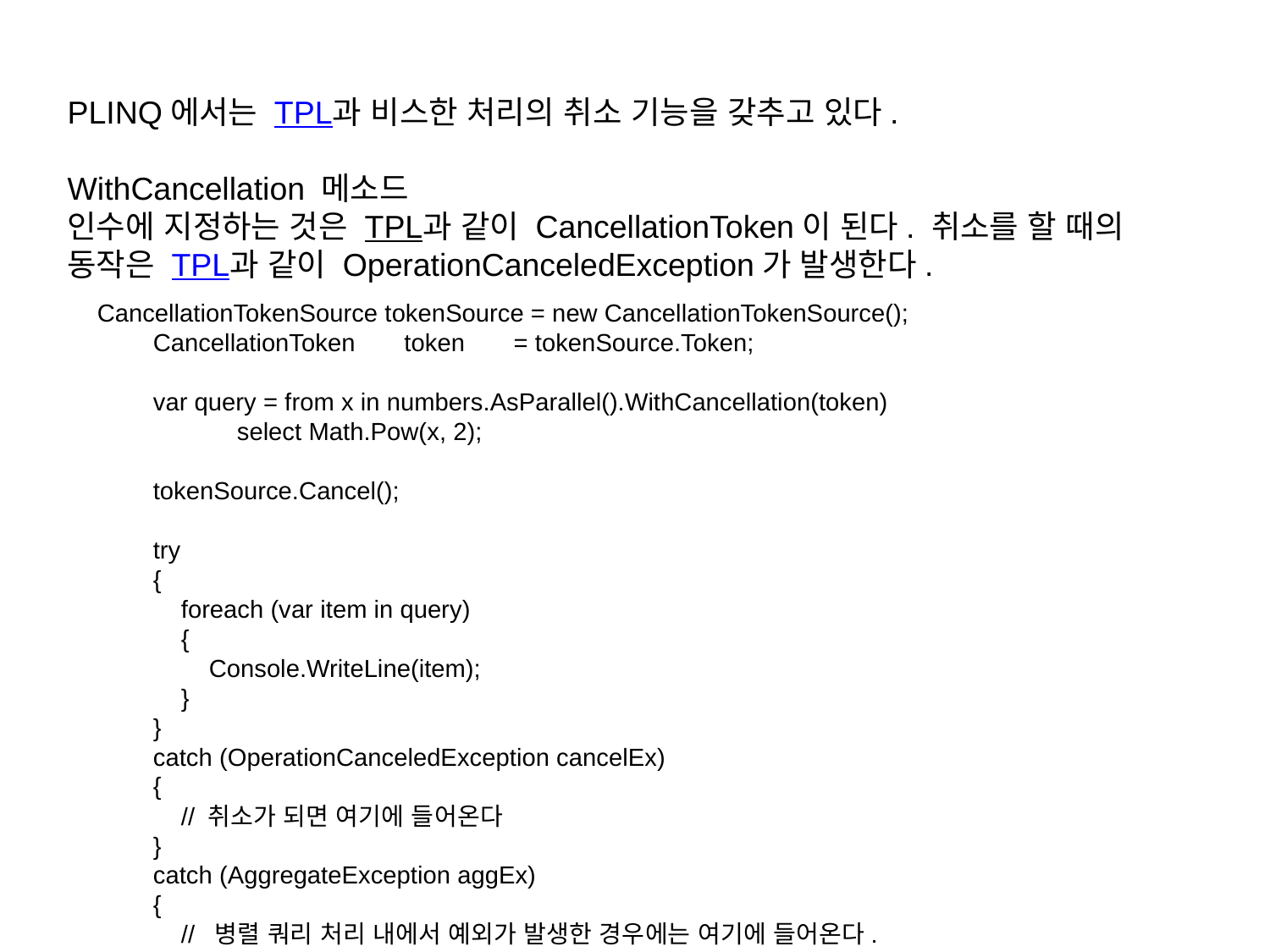

PLINQ에서는 TPL과 비스한 처리의 취소 기능을 갖추고 있다.

WithCancellation 메소드
인수에 지정하는 것은 TPL과 같이 CancellationToken이 된다. 취소를 할 때의 동작은 TPL과 같이 OperationCanceledException가 발생한다.
CancellationTokenSource tokenSource = new CancellationTokenSource();
        CancellationToken       token       = tokenSource.Token;

        var query = from x in numbers.AsParallel().WithCancellation(token)
                    select Math.Pow(x, 2);

        tokenSource.Cancel();

        try
        {
            foreach (var item in query)
            {
                Console.WriteLine(item);
            }
        }
        catch (OperationCanceledException cancelEx)
        {
            // 취소가 되면 여기에 들어온다
        }
        catch (AggregateException aggEx)
        {
            //  병렬 쿼리 처리 내에서 예외가 발생한 경우에는 여기에 들어온다.
        }